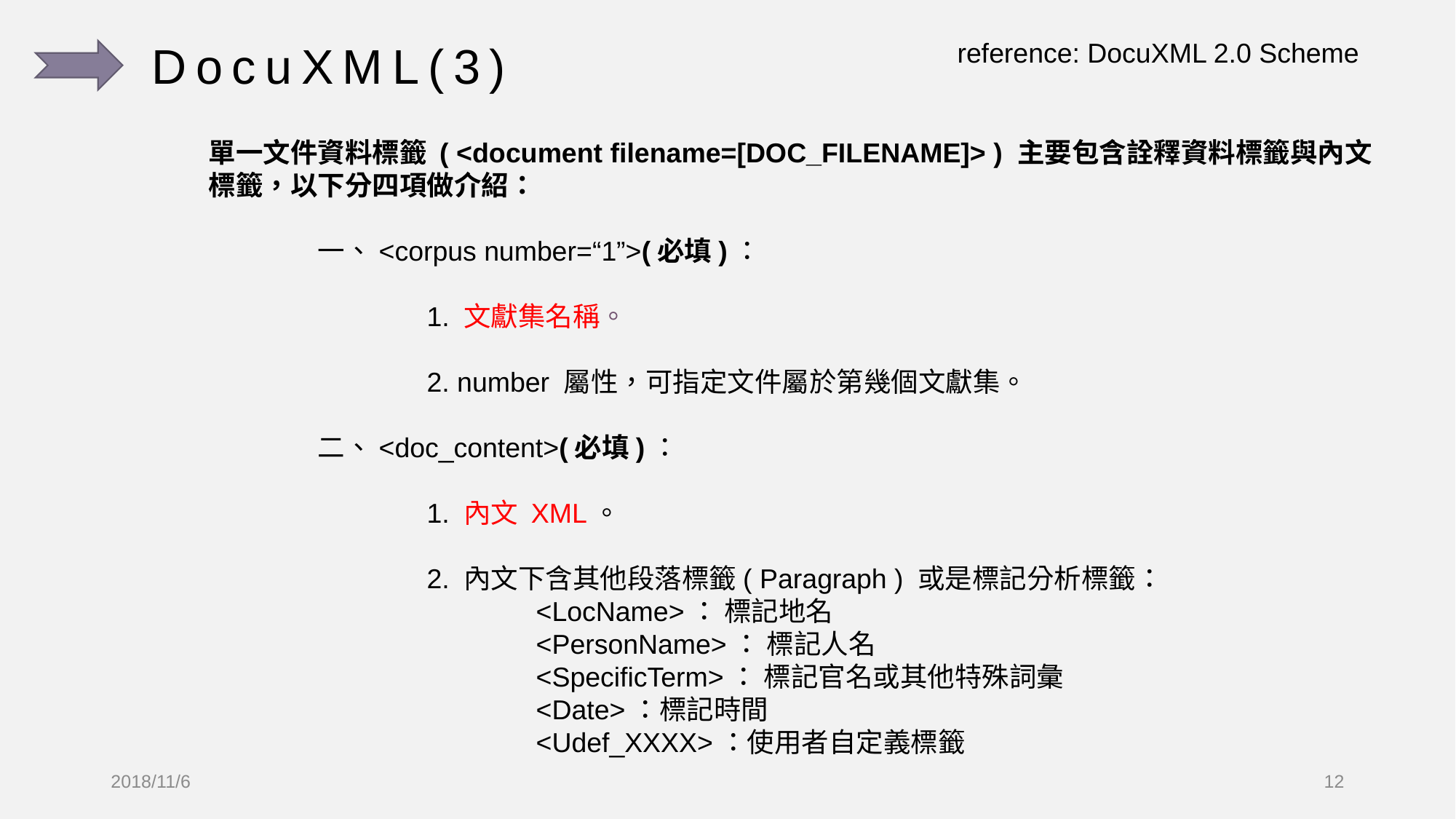

DocuXML(3)
reference: DocuXML 2.0 Scheme

單一文件資料標籤 ( <document filename=[DOC_FILENAME]> ) 主要包含詮釋資料標籤與內文標籤，以下分四項做介紹：

	一、<corpus number=“1”>(必填)：

		1. 文獻集名稱。

		2. number 屬性，可指定文件屬於第幾個文獻集。

	二、<doc_content>(必填)：

		1. 內文 XML。

		2. 內文下含其他段落標籤( Paragraph ) 或是標記分析標籤：
			<LocName>： 標記地名
			<PersonName>： 標記人名
			<SpecificTerm>： 標記官名或其他特殊詞彙
			<Date>：標記時間
			<Udef_XXXX>：使用者自定義標籤
2018/11/6
12